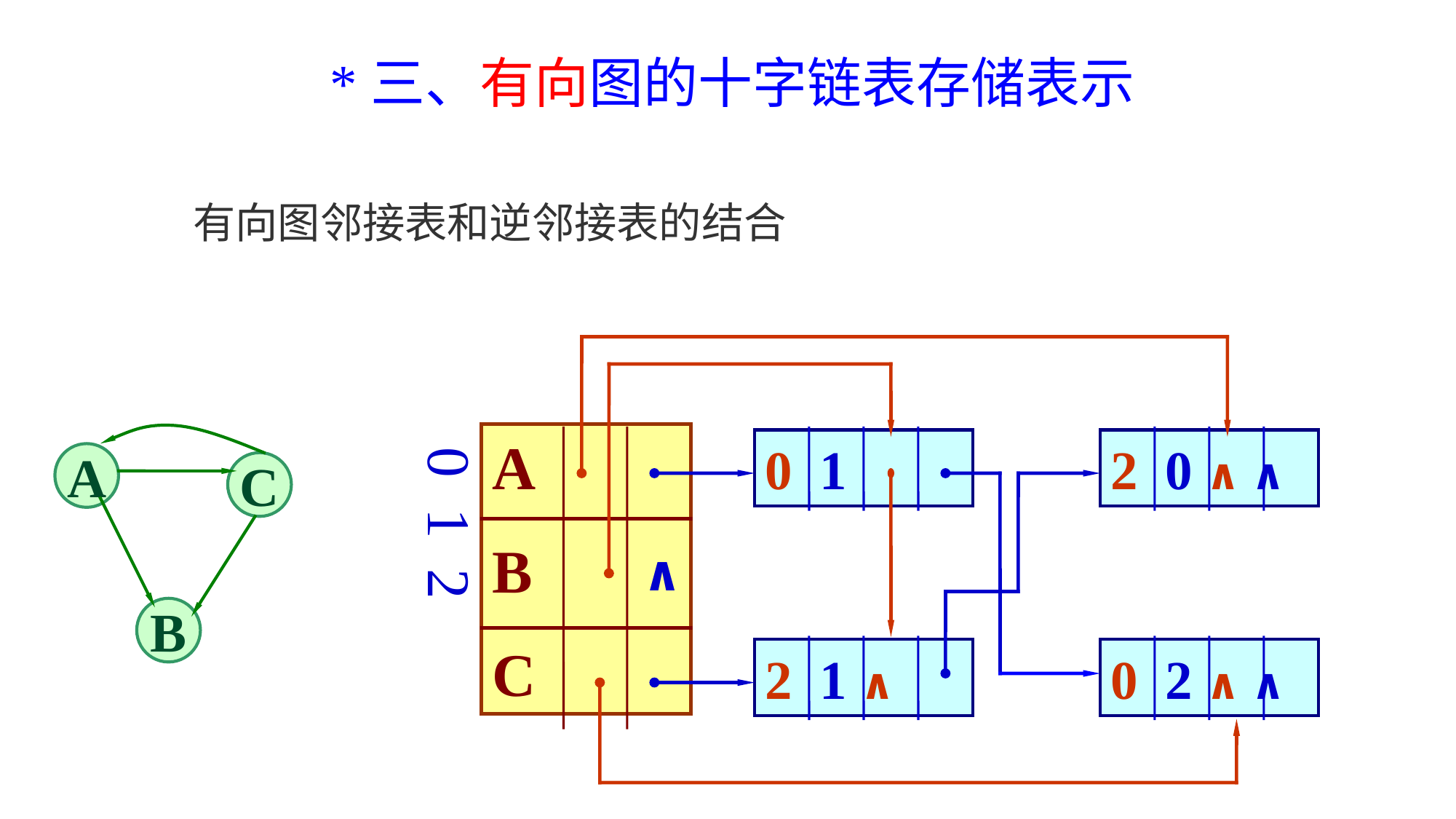

*三、有向图的十字链表存储表示
有向图邻接表和逆邻接表的结合

A
C

B
A
B
C

0  1

0  2 ∧ ∧

2  0 ∧ ∧

2  1 ∧

0  1  2
∧